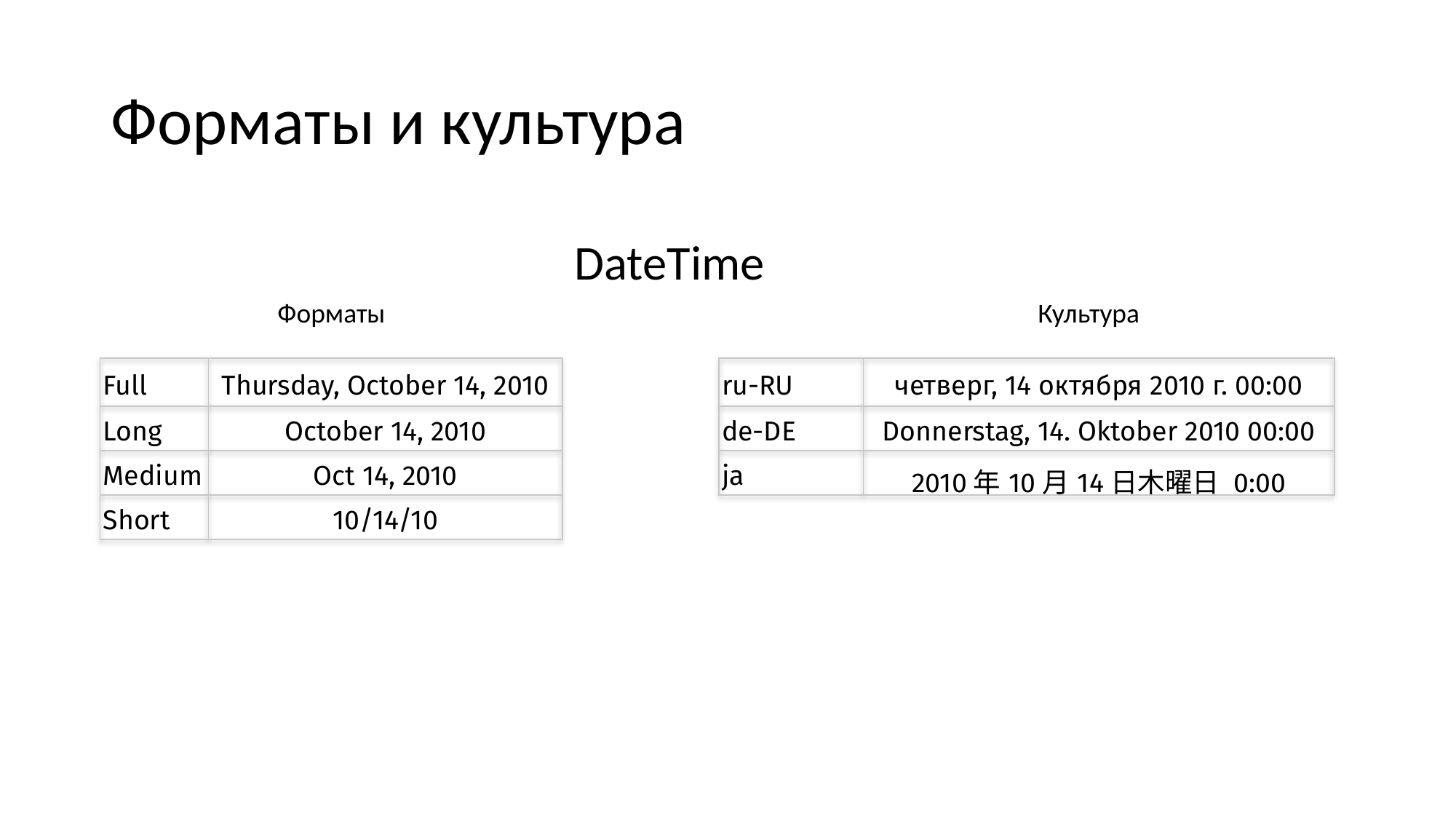

# Форматы и культура
DateTime
Форматы
Культура
| Full | Thursday, October 14, 2010 |
| --- | --- |
| Long | October 14, 2010 |
| Medium | Oct 14, 2010 |
| Short | 10/14/10 |
| ru-RU | четверг, 14 октября 2010 г. 00:00 |
| --- | --- |
| de-DE | Donnerstag, 14. Oktober 2010 00:00 |
| ja | 2010年10月14日木曜日 0:00 |